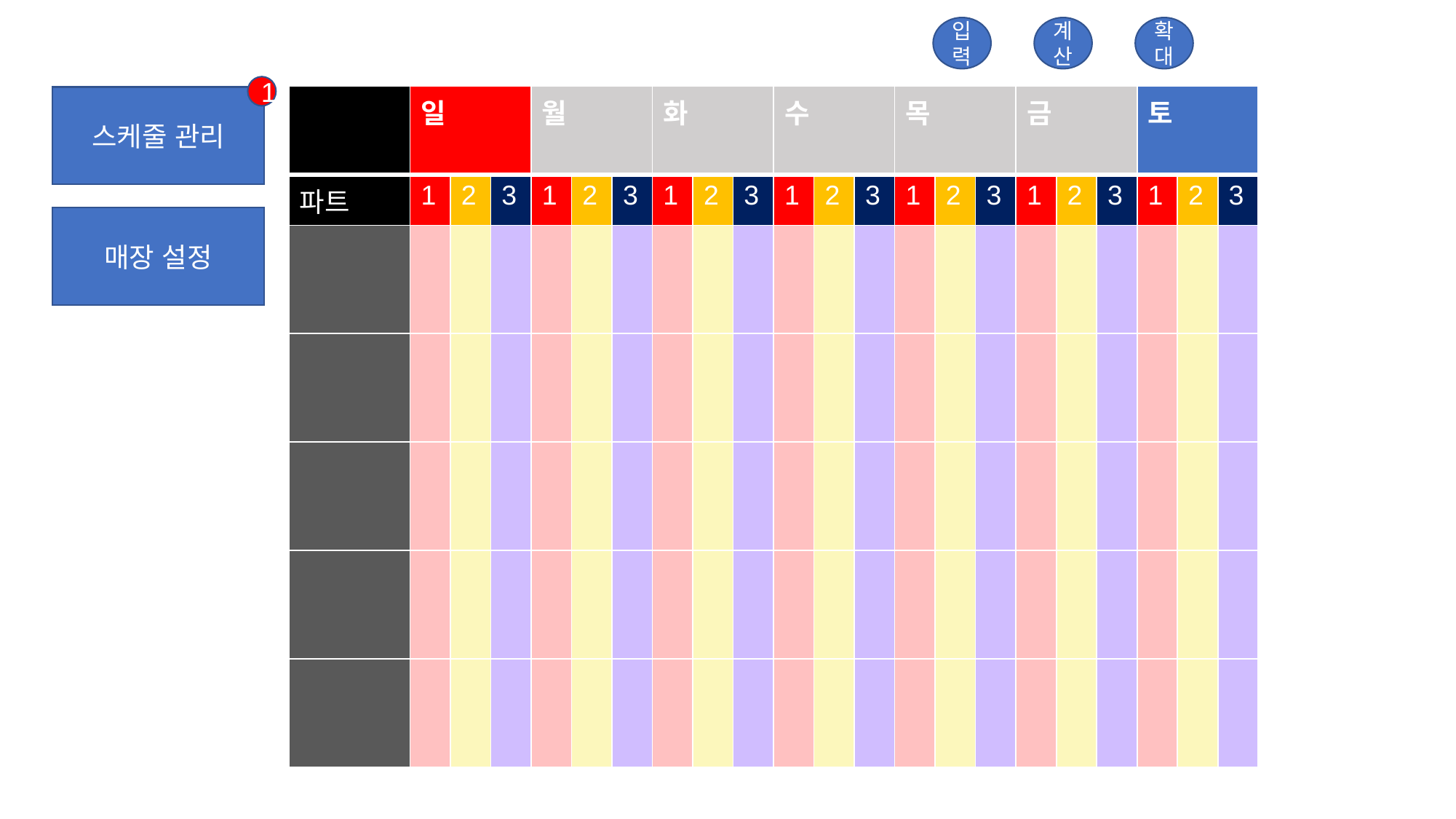

입력
확대
계산
1
|  | 일 |  |  | 월 |  |  | 화 |  |  | 수 |  |  | 목 |  |  | 금 |  |  | 토 |  |  |
| --- | --- | --- | --- | --- | --- | --- | --- | --- | --- | --- | --- | --- | --- | --- | --- | --- | --- | --- | --- | --- | --- |
| 파트 | 1 | 2 | 3 | 1 | 2 | 3 | 1 | 2 | 3 | 1 | 2 | 3 | 1 | 2 | 3 | 1 | 2 | 3 | 1 | 2 | 3 |
|  |  |  |  |  |  |  |  |  |  |  |  |  |  |  |  |  |  |  |  |  |  |
|  |  |  |  |  |  |  |  |  |  |  |  |  |  |  |  |  |  |  |  |  |  |
|  |  |  |  |  |  |  |  |  |  |  |  |  |  |  |  |  |  |  |  |  |  |
|  |  |  |  |  |  |  |  |  |  |  |  |  |  |  |  |  |  |  |  |  |  |
|  |  |  |  |  |  |  |  |  |  |  |  |  |  |  |  |  |  |  |  |  |  |
스케줄 관리
매장 설정